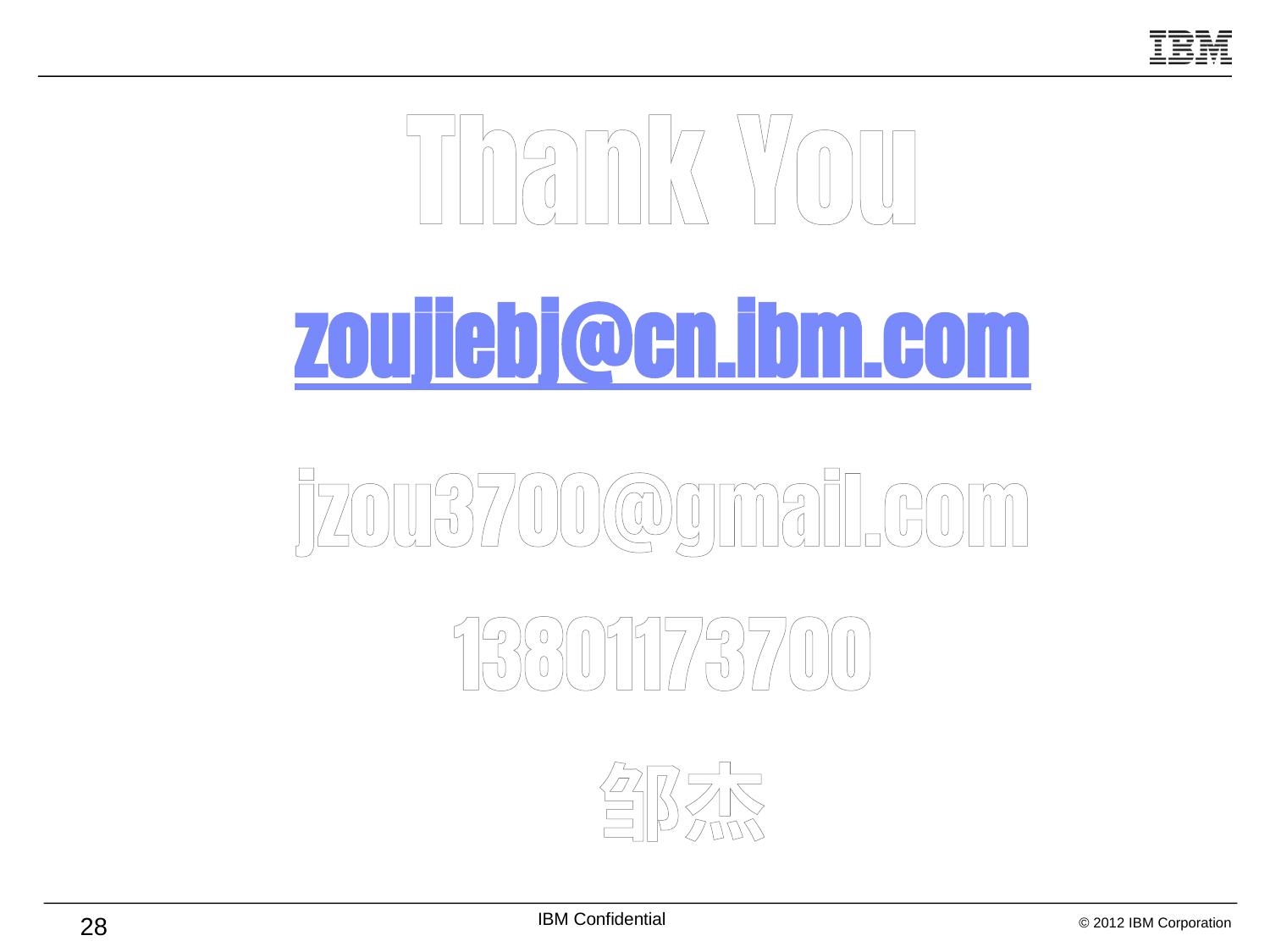

Thank You
zoujiebj@cn.ibm.com
jzou3700@gmail.com
13801173700
 邹杰
28